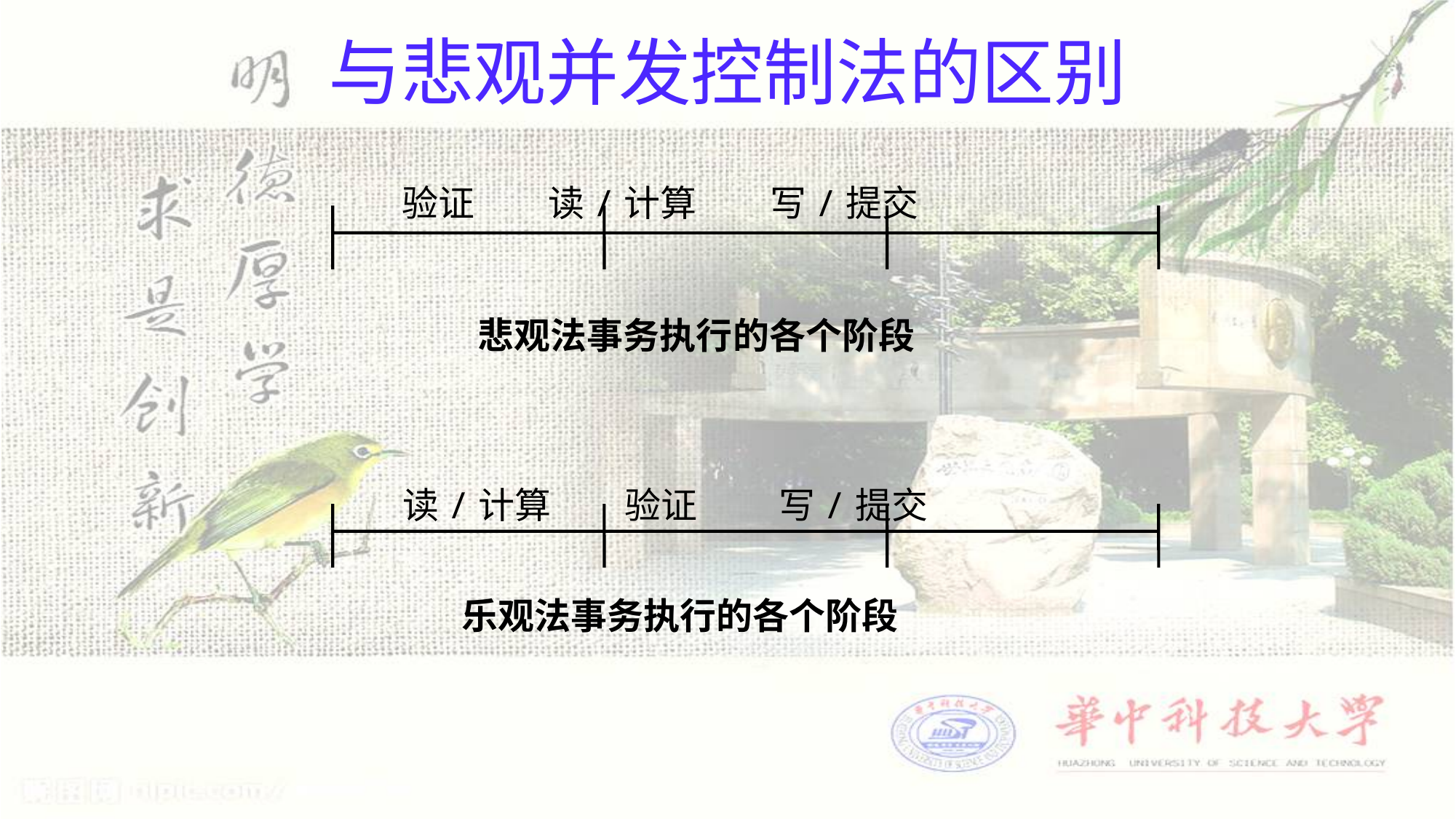

# 与悲观并发控制法的区别
     验证         读/计算         写/提交

     悲观法事务执行的各个阶段
  读/计算         验证          写/提交

     乐观法事务执行的各个阶段